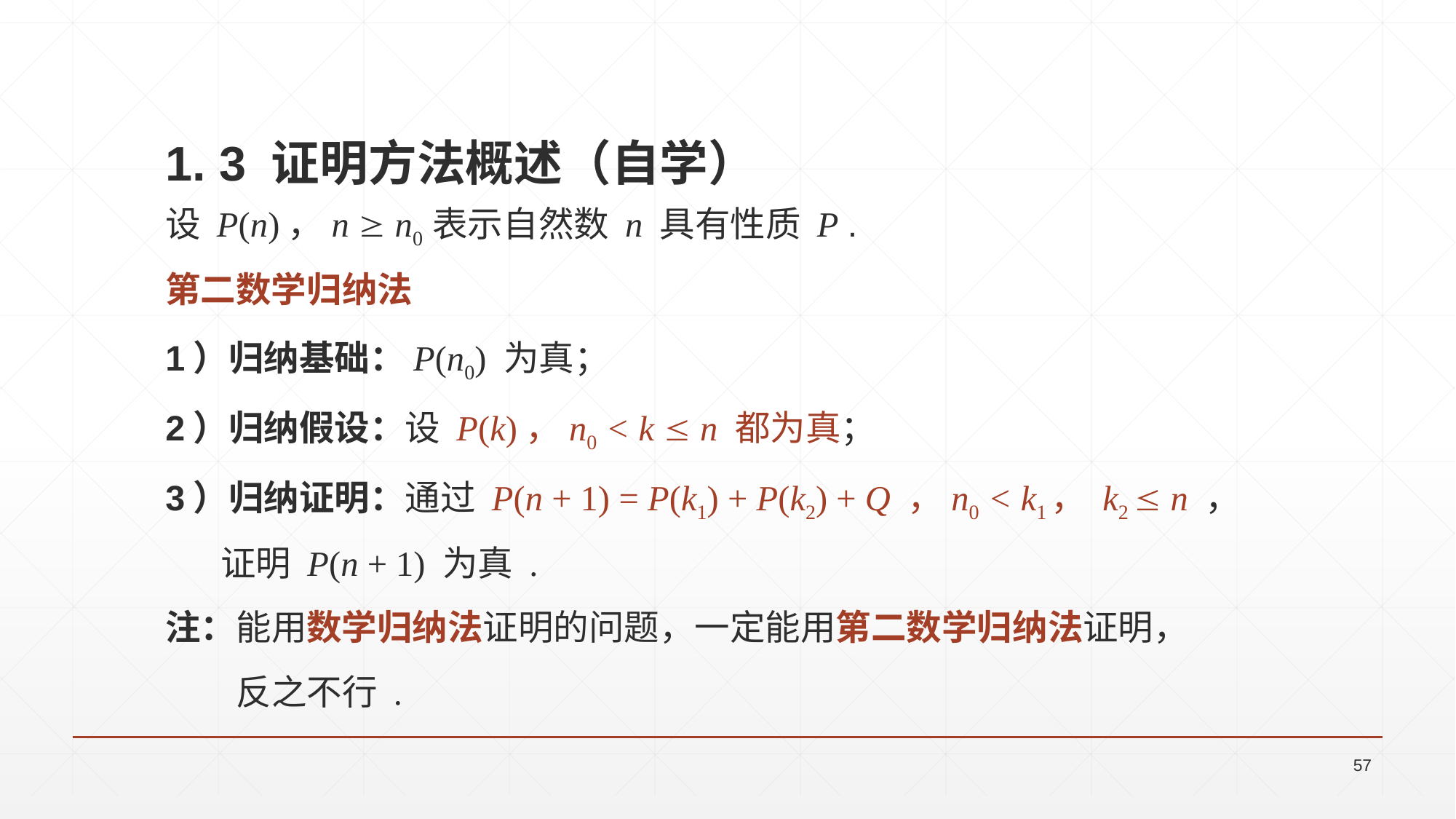

1. 3 证明方法概述（自学）
设 P(n)，n ≥ n0 表示自然数 n 具有性质 P .
第二数学归纳法
1）归纳基础：P(n0) 为真；
2）归纳假设：设 P(k)，n0 < k ≤ n 都为真；
3）归纳证明：通过 P(n + 1) = P(k1) + P(k2) + Q ，n0 < k1， k2 ≤ n ，
      证明 P(n + 1) 为真 .
注：能用数学归纳法证明的问题，一定能用第二数学归纳法证明，
        反之不行 .
57